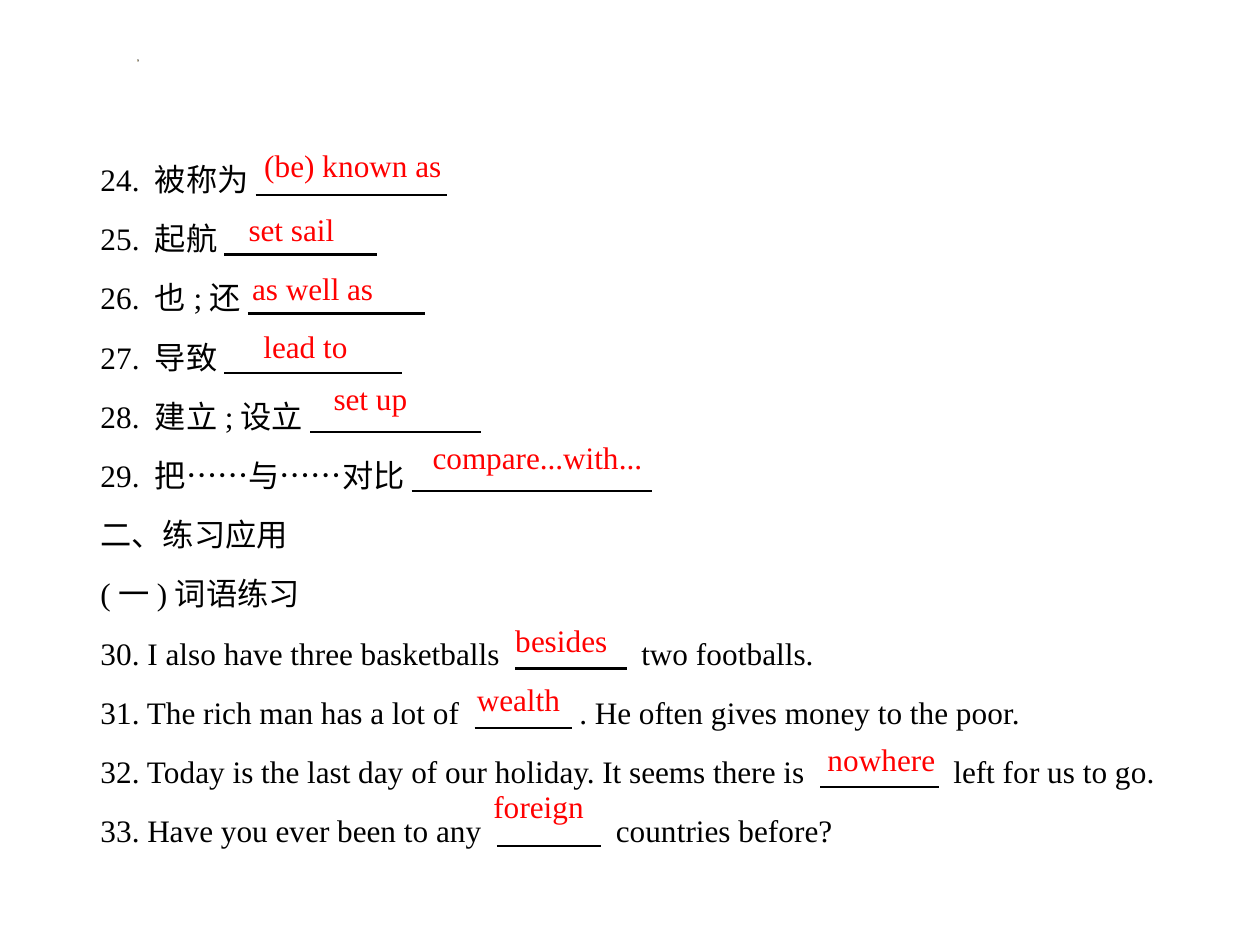

(be) known as
24. 被称为
25. 起航
26. 也;还
27. 导致
28. 建立;设立
29. 把……与……对比
二、练习应用
(一)词语练习
30. I also have three basketballs 　　        two footballs.
31. The rich man has a lot of 　　     . He often gives money to the poor.
32. Today is the last day of our holiday. It seems there is 　　         left for us to go.
33. Have you ever been to any 　　       countries before?
set sail
as well as
lead to
set up
compare...with...
besides
wealth
nowhere
foreign